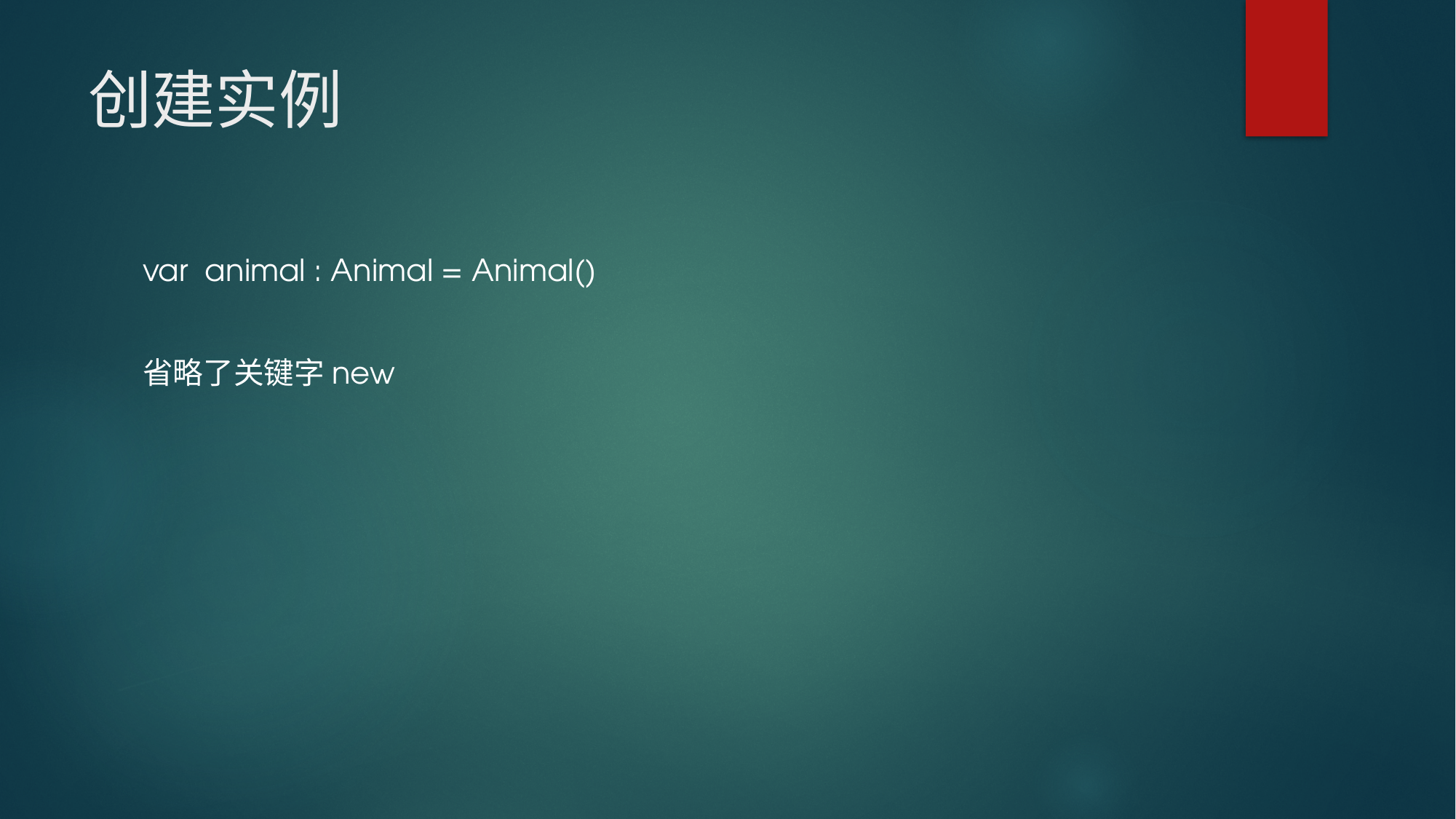

# 创建实例
var  animal : Animal = Animal()

省略了关键字new